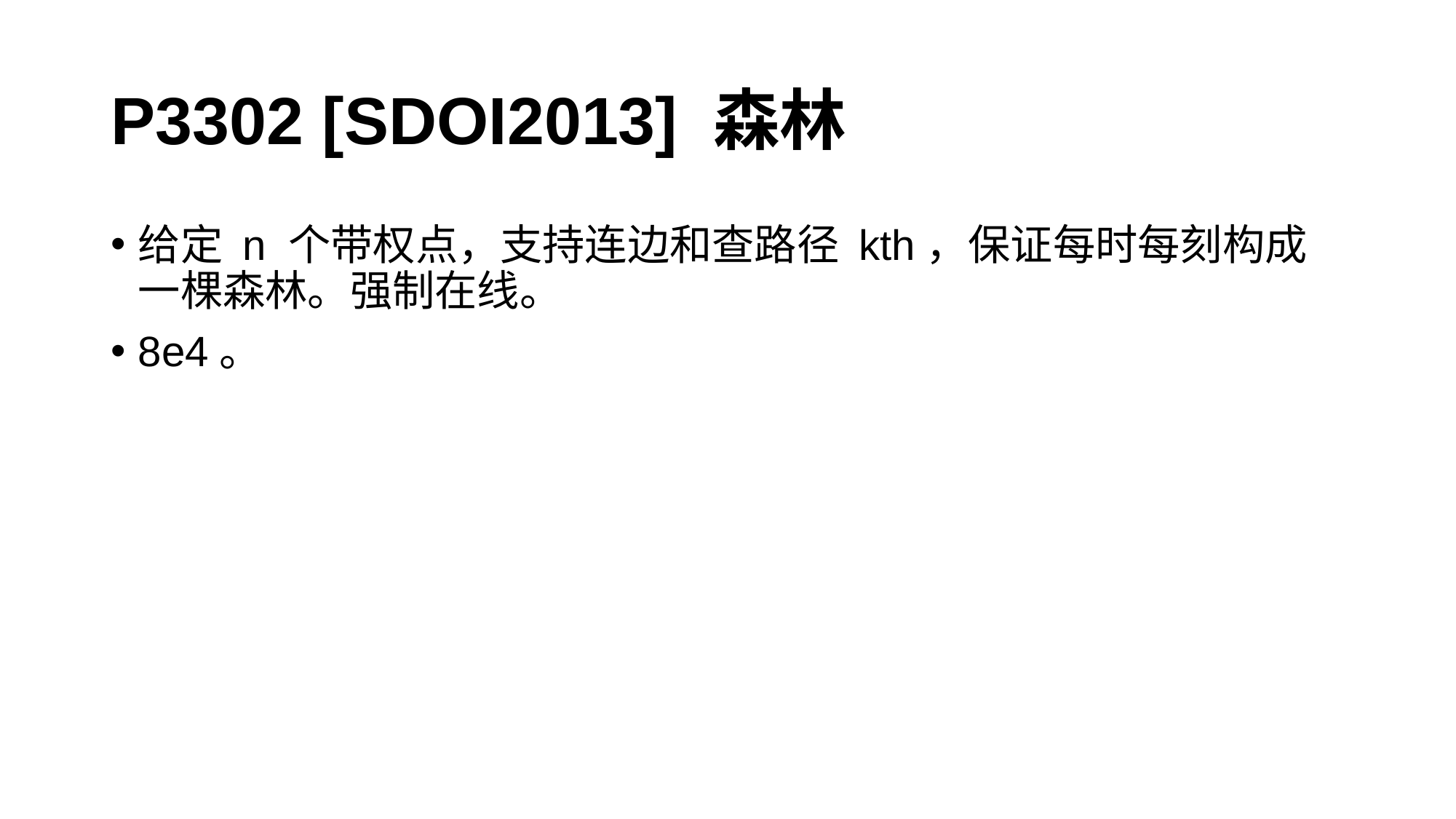

# P3302 [SDOI2013] 森林
给定 n 个带权点，支持连边和查路径 kth，保证每时每刻构成一棵森林。强制在线。
8e4。